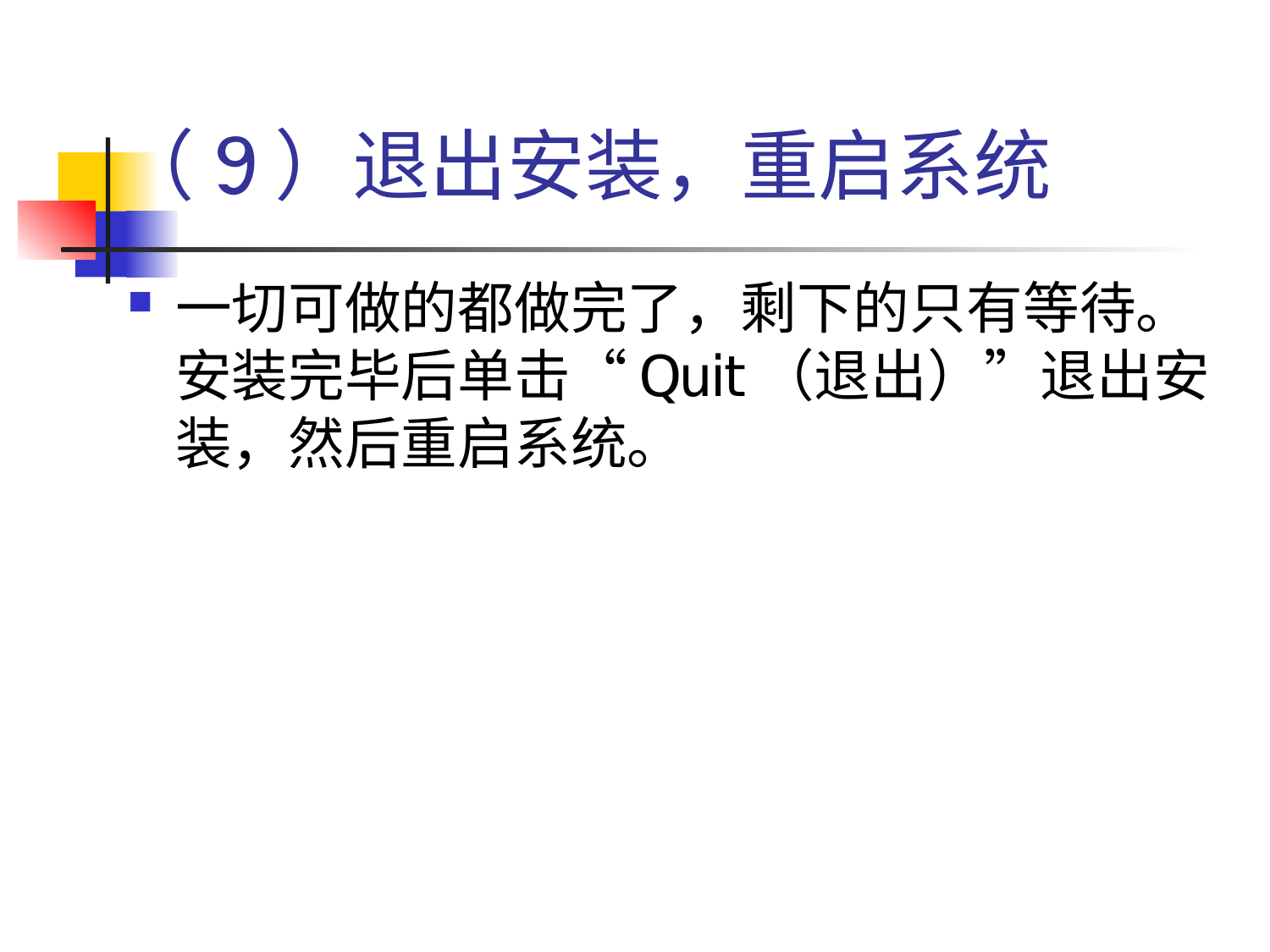

# （9）退出安装，重启系统
一切可做的都做完了，剩下的只有等待。安装完毕后单击“Quit（退出）”退出安装，然后重启系统。